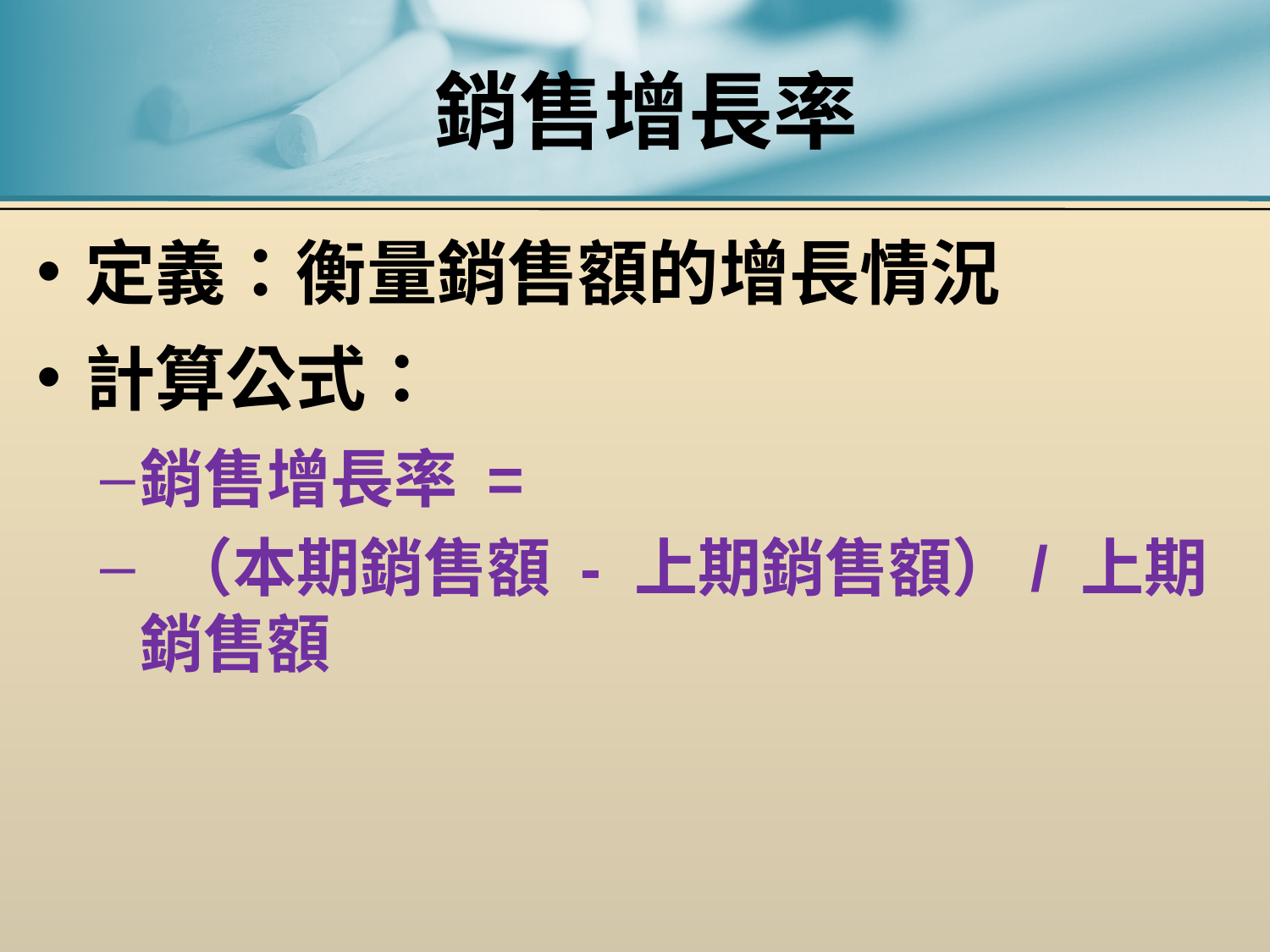

# 銷售增長率
定義：衡量銷售額的增長情況
計算公式：
銷售增長率 =
 （本期銷售額 - 上期銷售額）/ 上期銷售額